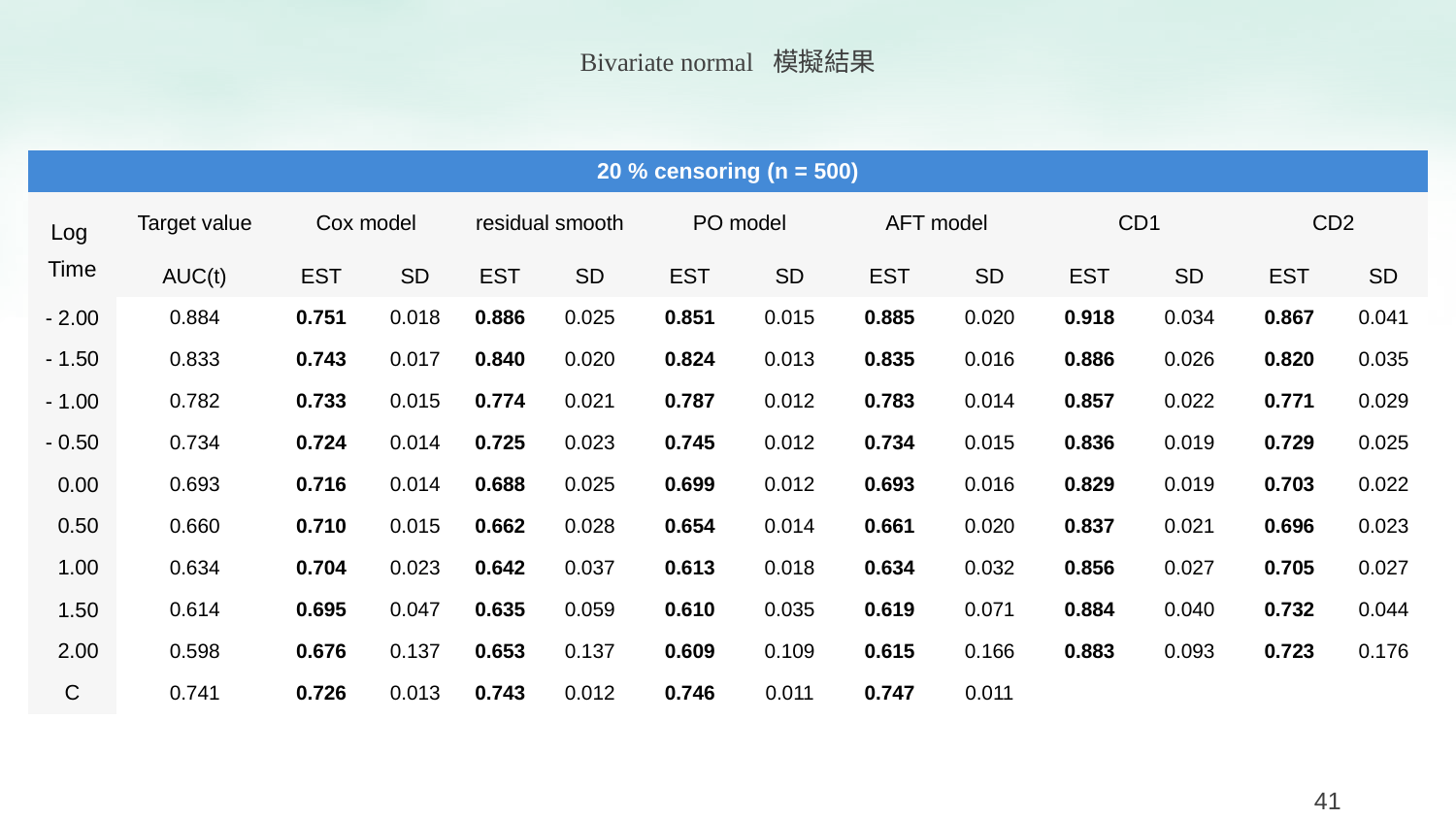

Bivariate normal 模擬結果
| 20 % censoring (n = 500) |  |  |  |  |  |  |  |  |  |  |  |  |  |
| --- | --- | --- | --- | --- | --- | --- | --- | --- | --- | --- | --- | --- | --- |
| Log Time | Target value | Cox model |  | residual smooth |  | PO model |  | AFT model |  | CD1 |  | CD2 |  |
|  | AUC(t) | EST | SD | EST | SD | EST | SD | EST | SD | EST | SD | EST | SD |
| - 2.00 | 0.884 | 0.751 | 0.018 | 0.886 | 0.025 | 0.851 | 0.015 | 0.885 | 0.020 | 0.918 | 0.034 | 0.867 | 0.041 |
| - 1.50 | 0.833 | 0.743 | 0.017 | 0.840 | 0.020 | 0.824 | 0.013 | 0.835 | 0.016 | 0.886 | 0.026 | 0.820 | 0.035 |
| - 1.00 | 0.782 | 0.733 | 0.015 | 0.774 | 0.021 | 0.787 | 0.012 | 0.783 | 0.014 | 0.857 | 0.022 | 0.771 | 0.029 |
| - 0.50 | 0.734 | 0.724 | 0.014 | 0.725 | 0.023 | 0.745 | 0.012 | 0.734 | 0.015 | 0.836 | 0.019 | 0.729 | 0.025 |
| 0.00 | 0.693 | 0.716 | 0.014 | 0.688 | 0.025 | 0.699 | 0.012 | 0.693 | 0.016 | 0.829 | 0.019 | 0.703 | 0.022 |
| 0.50 | 0.660 | 0.710 | 0.015 | 0.662 | 0.028 | 0.654 | 0.014 | 0.661 | 0.020 | 0.837 | 0.021 | 0.696 | 0.023 |
| 1.00 | 0.634 | 0.704 | 0.023 | 0.642 | 0.037 | 0.613 | 0.018 | 0.634 | 0.032 | 0.856 | 0.027 | 0.705 | 0.027 |
| 1.50 | 0.614 | 0.695 | 0.047 | 0.635 | 0.059 | 0.610 | 0.035 | 0.619 | 0.071 | 0.884 | 0.040 | 0.732 | 0.044 |
| 2.00 | 0.598 | 0.676 | 0.137 | 0.653 | 0.137 | 0.609 | 0.109 | 0.615 | 0.166 | 0.883 | 0.093 | 0.723 | 0.176 |
| C | 0.741 | 0.726 | 0.013 | 0.743 | 0.012 | 0.746 | 0.011 | 0.747 | 0.011 |  |  |  |  |
41